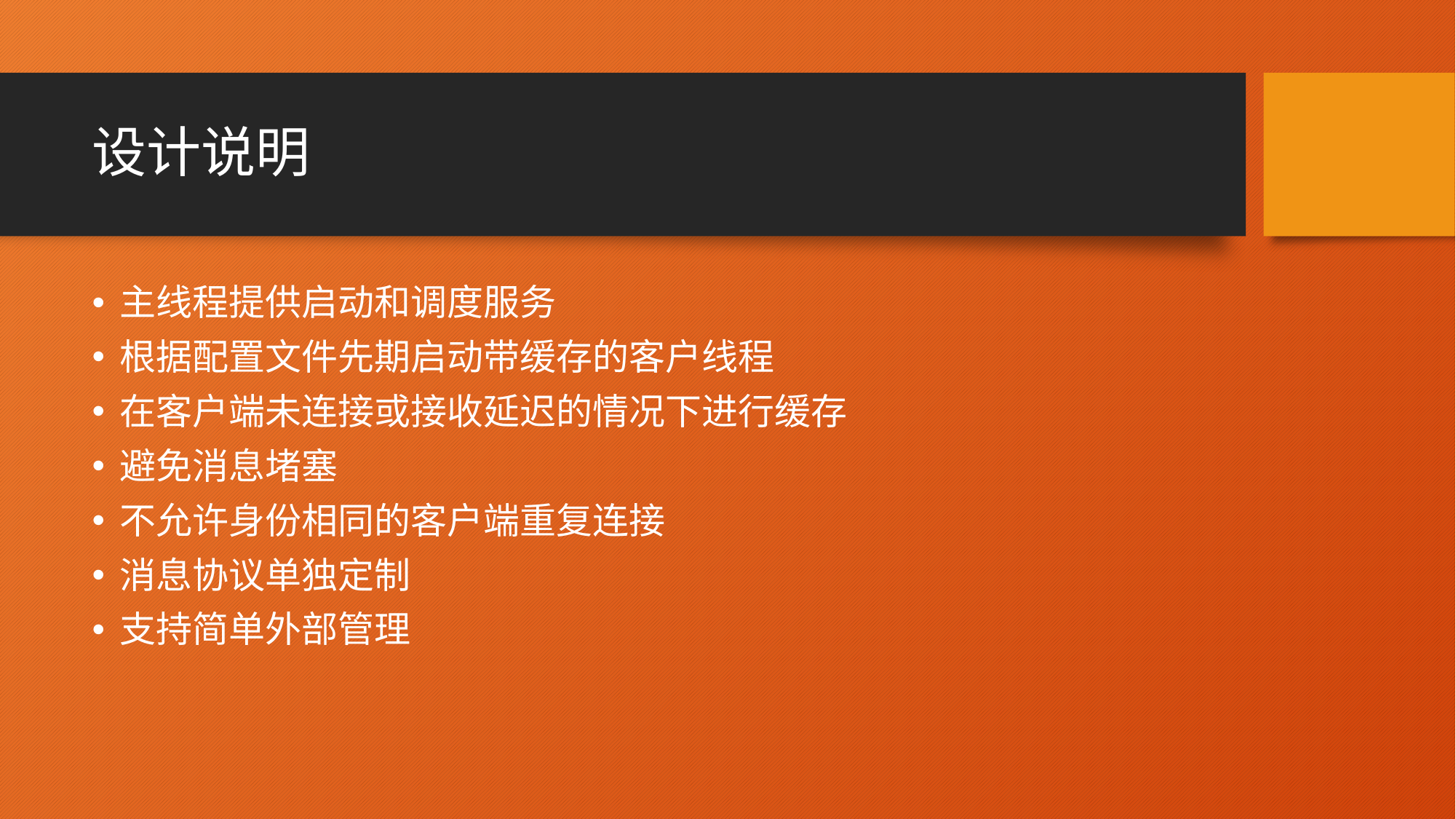

# 设计说明
主线程提供启动和调度服务
根据配置文件先期启动带缓存的客户线程
在客户端未连接或接收延迟的情况下进行缓存
避免消息堵塞
不允许身份相同的客户端重复连接
消息协议单独定制
支持简单外部管理